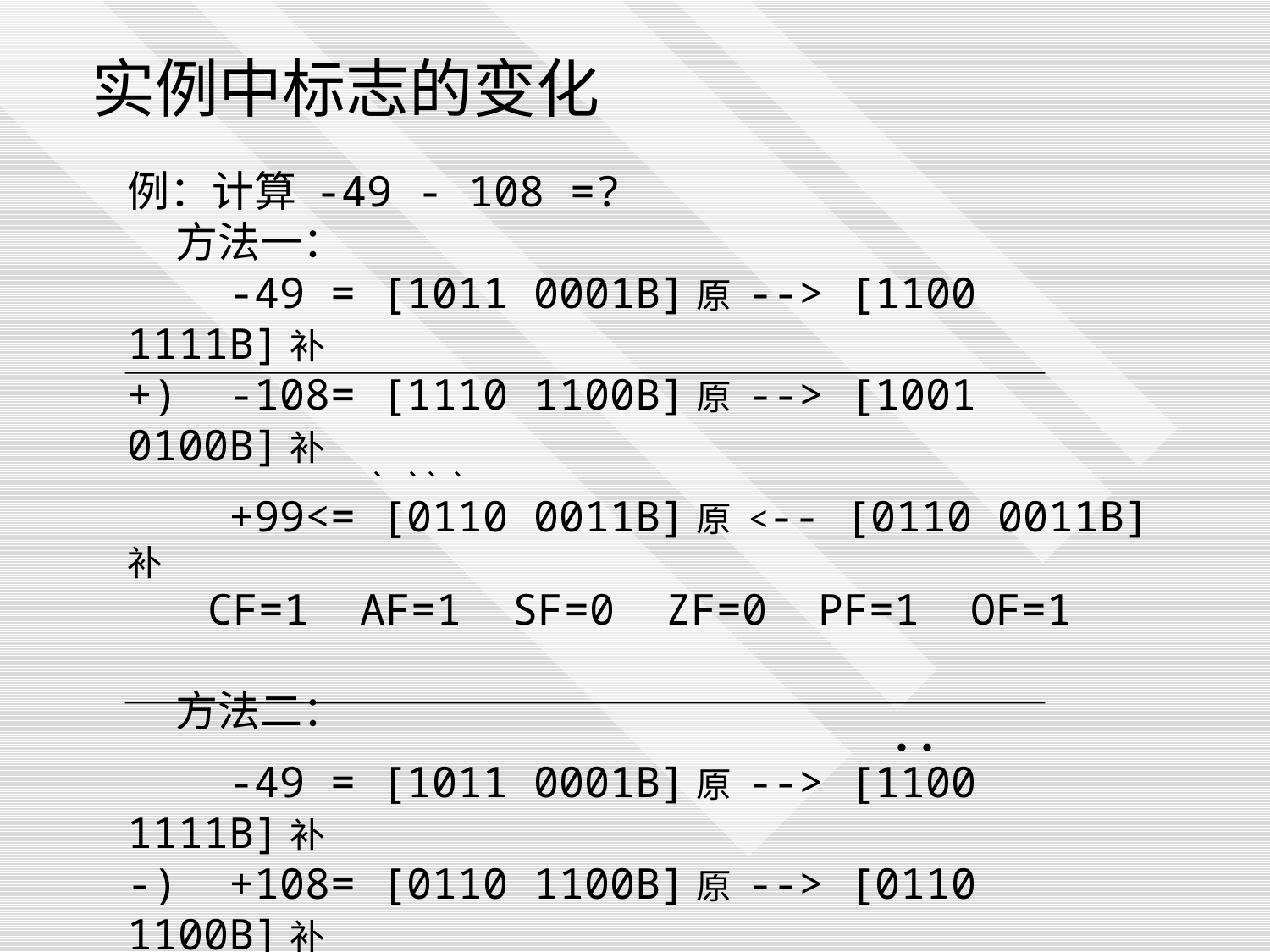

实例中标志的变化
例：计算 -49 - 108 =?
    方法一：
    -49 = [1011 0001B]原 --> [1100 1111B]补
+)  -108= [1110 1100B]原 --> [1001 0100B]补
                                           、    、、  、
    +99<= [0110 0011B]原 <-- [0110 0011B]补
CF=1  AF=1  SF=0  ZF=0  PF=1  OF=1

    方法二：
                              ..
    -49 = [1011 0001B]原 --> [1100 1111B]补
-)  +108= [0110 1100B]原 --> [0110 1100B]补
    +99<= [0110 0011B]原 <-- [0110 0011B]补
 CF=0  AF=0  SF=0  ZF=0  PF=1  OF=1